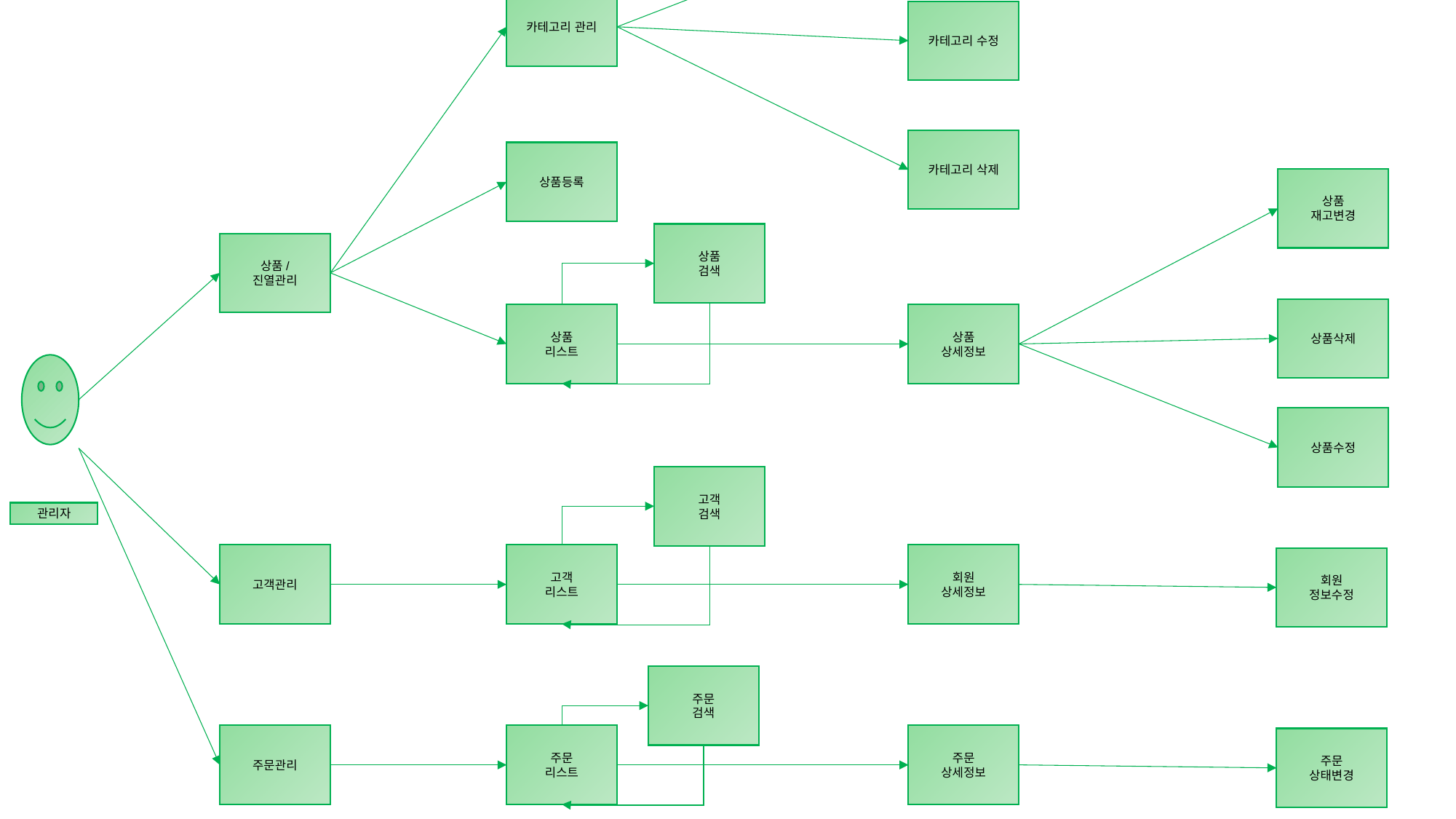

관리자
카테고리 등록
카테고리 관리
카테고리 수정
카테고리 삭제
상품등록
상품
재고변경
상품
검색
상품/
진열관리
상품삭제
상품
리스트
상품
상세정보

상품수정
고객
검색
관리자
고객관리
고객
리스트
회원
상세정보
회원
정보수정
주문
검색
주문관리
주문
리스트
주문
상세정보
주문
상태변경